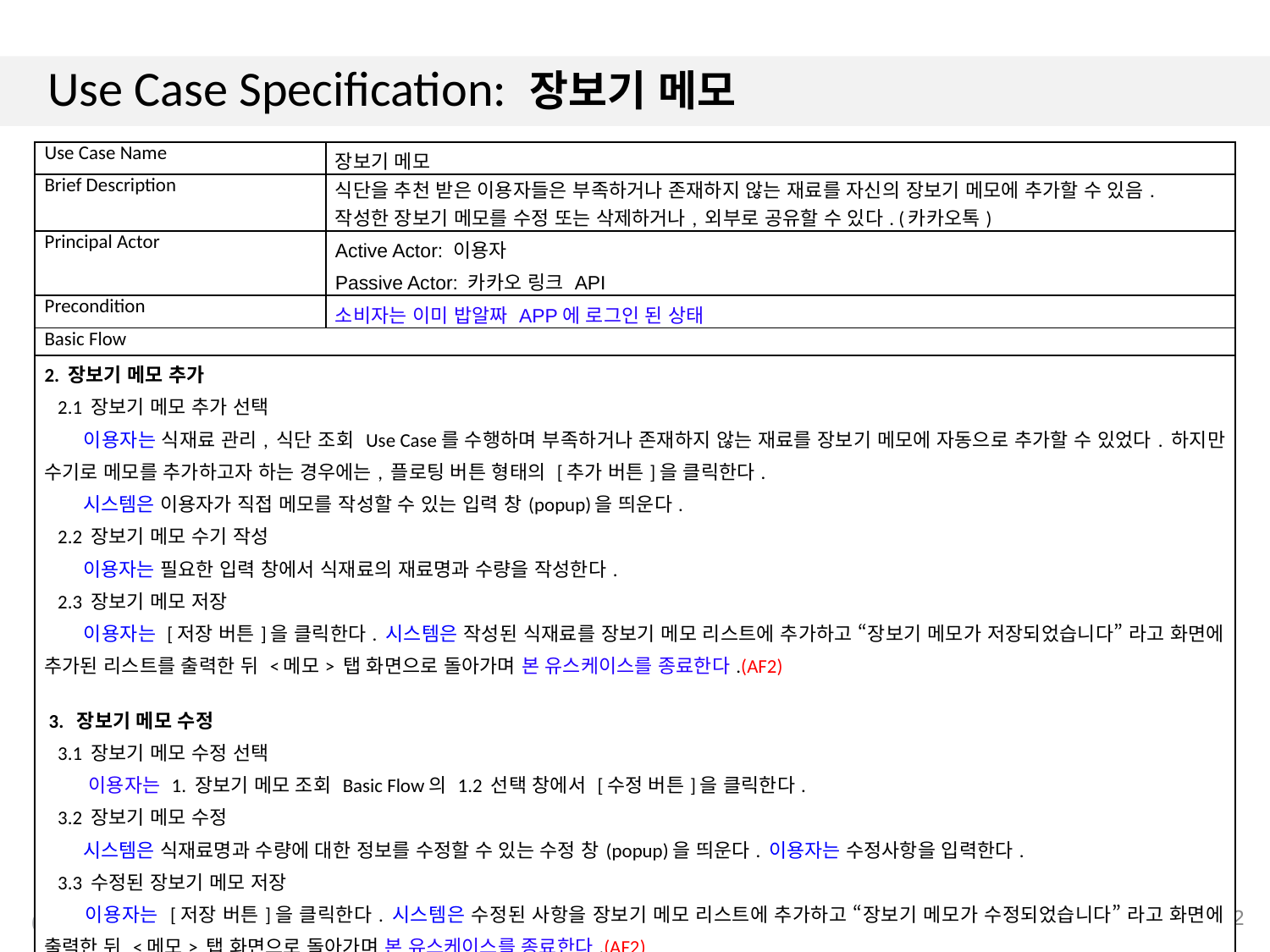

# Use Case Specification: 장보기 메모
| Use Case Name | 장보기 메모 |
| --- | --- |
| Brief Description | 식단을 추천 받은 이용자들은 부족하거나 존재하지 않는 재료를 자신의 장보기 메모에 추가할 수 있음. 작성한 장보기 메모를 수정 또는 삭제하거나, 외부로 공유할 수 있다. (카카오톡) |
| Principal Actor | Active Actor: 이용자 Passive Actor: 카카오 링크 API |
| Precondition | 소비자는 이미 밥알짜 APP에 로그인 된 상태 |
| Basic Flow |  |
| 2. 장보기 메모 추가 2.1 장보기 메모 추가 선택 이용자는 식재료 관리, 식단 조회 Use Case를 수행하며 부족하거나 존재하지 않는 재료를 장보기 메모에 자동으로 추가할 수 있었다. 하지만 수기로 메모를 추가하고자 하는 경우에는, 플로팅 버튼 형태의 [추가 버튼]을 클릭한다. 시스템은 이용자가 직접 메모를 작성할 수 있는 입력 창(popup)을 띄운다. 2.2 장보기 메모 수기 작성 이용자는 필요한 입력 창에서 식재료의 재료명과 수량을 작성한다. 2.3 장보기 메모 저장 이용자는 [저장 버튼]을 클릭한다. 시스템은 작성된 식재료를 장보기 메모 리스트에 추가하고 “장보기 메모가 저장되었습니다” 라고 화면에 추가된 리스트를 출력한 뒤 <메모> 탭 화면으로 돌아가며 본 유스케이스를 종료한다.(AF2) 3. 장보기 메모 수정 3.1 장보기 메모 수정 선택 이용자는 1. 장보기 메모 조회 Basic Flow의 1.2 선택 창에서 [수정 버튼]을 클릭한다. 3.2 장보기 메모 수정 시스템은 식재료명과 수량에 대한 정보를 수정할 수 있는 수정 창(popup)을 띄운다. 이용자는 수정사항을 입력한다. 3.3 수정된 장보기 메모 저장 이용자는 [저장 버튼]을 클릭한다. 시스템은 수정된 사항을 장보기 메모 리스트에 추가하고 “장보기 메모가 수정되었습니다” 라고 화면에 출력한 뒤 <메모> 탭 화면으로 돌아가며 본 유스케이스를 종료한다.(AF2) |  |
22